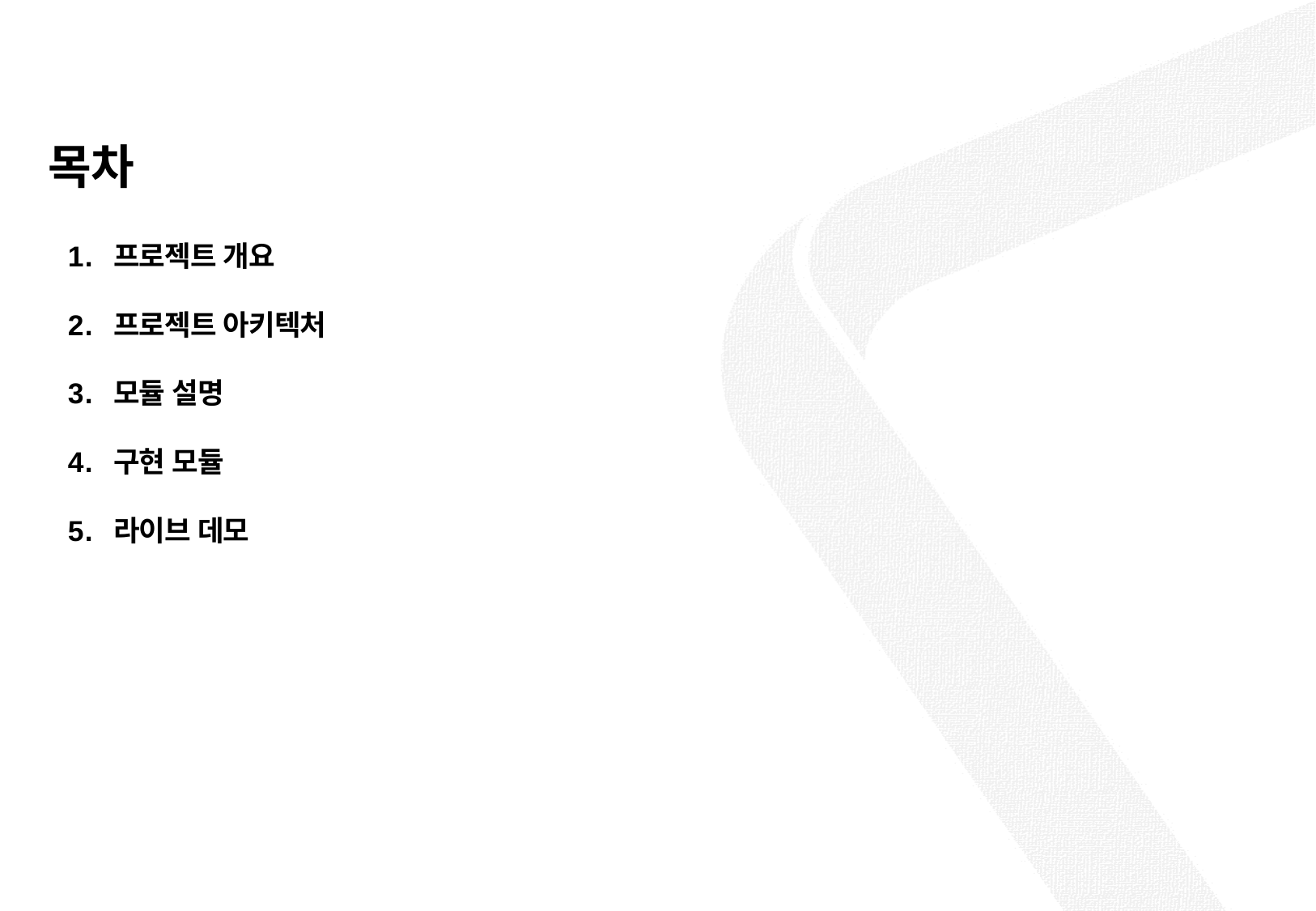

프로젝트 개요
프로젝트 아키텍처
모듈 설명
구현 모듈
라이브 데모